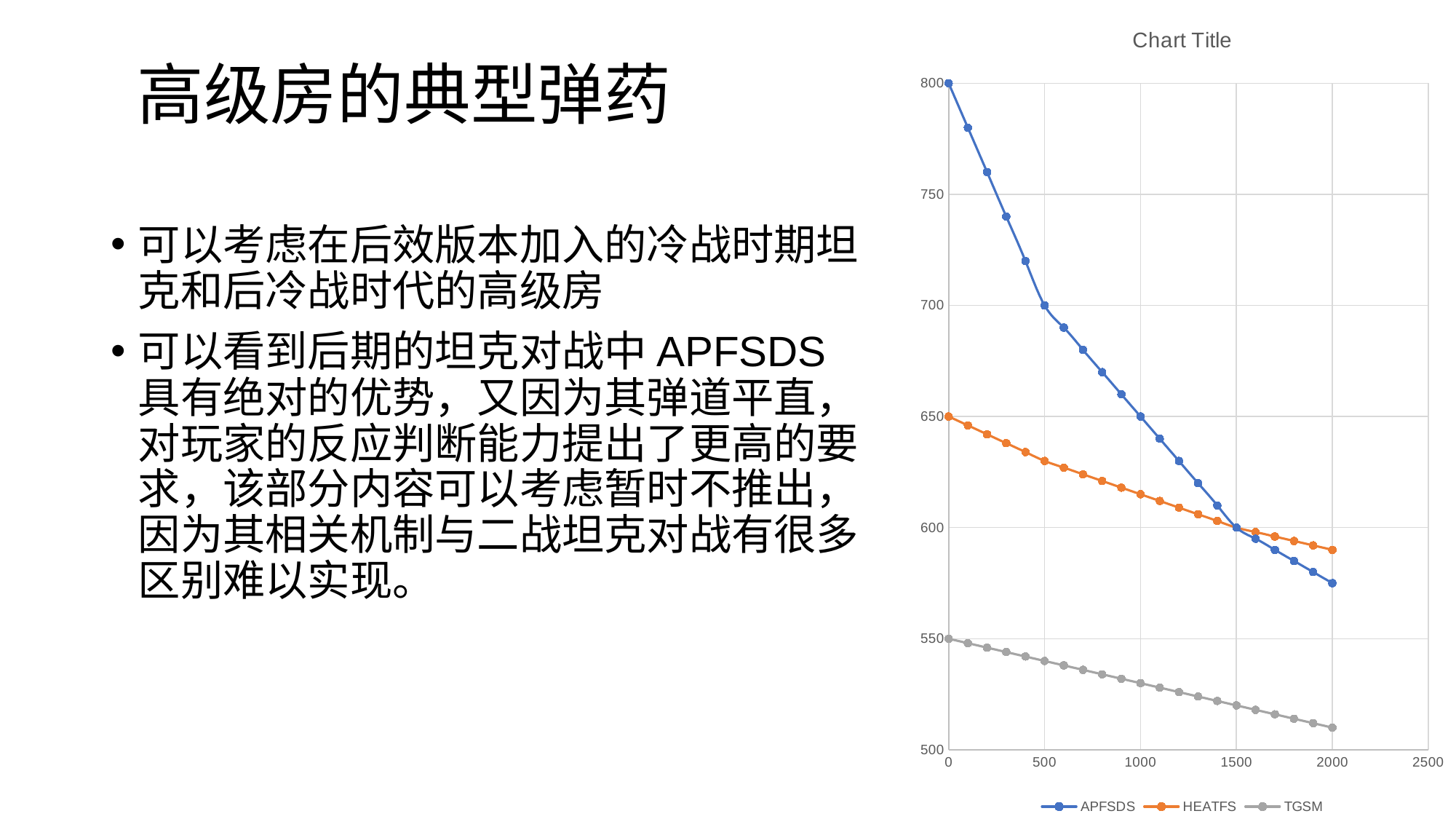

### Chart:

| Category | APFSDS | HEATFS | TGSM |
|---|---|---|---|
# 高级房的典型弹药
可以考虑在后效版本加入的冷战时期坦克和后冷战时代的高级房
可以看到后期的坦克对战中APFSDS具有绝对的优势，又因为其弹道平直，对玩家的反应判断能力提出了更高的要求，该部分内容可以考虑暂时不推出，因为其相关机制与二战坦克对战有很多区别难以实现。